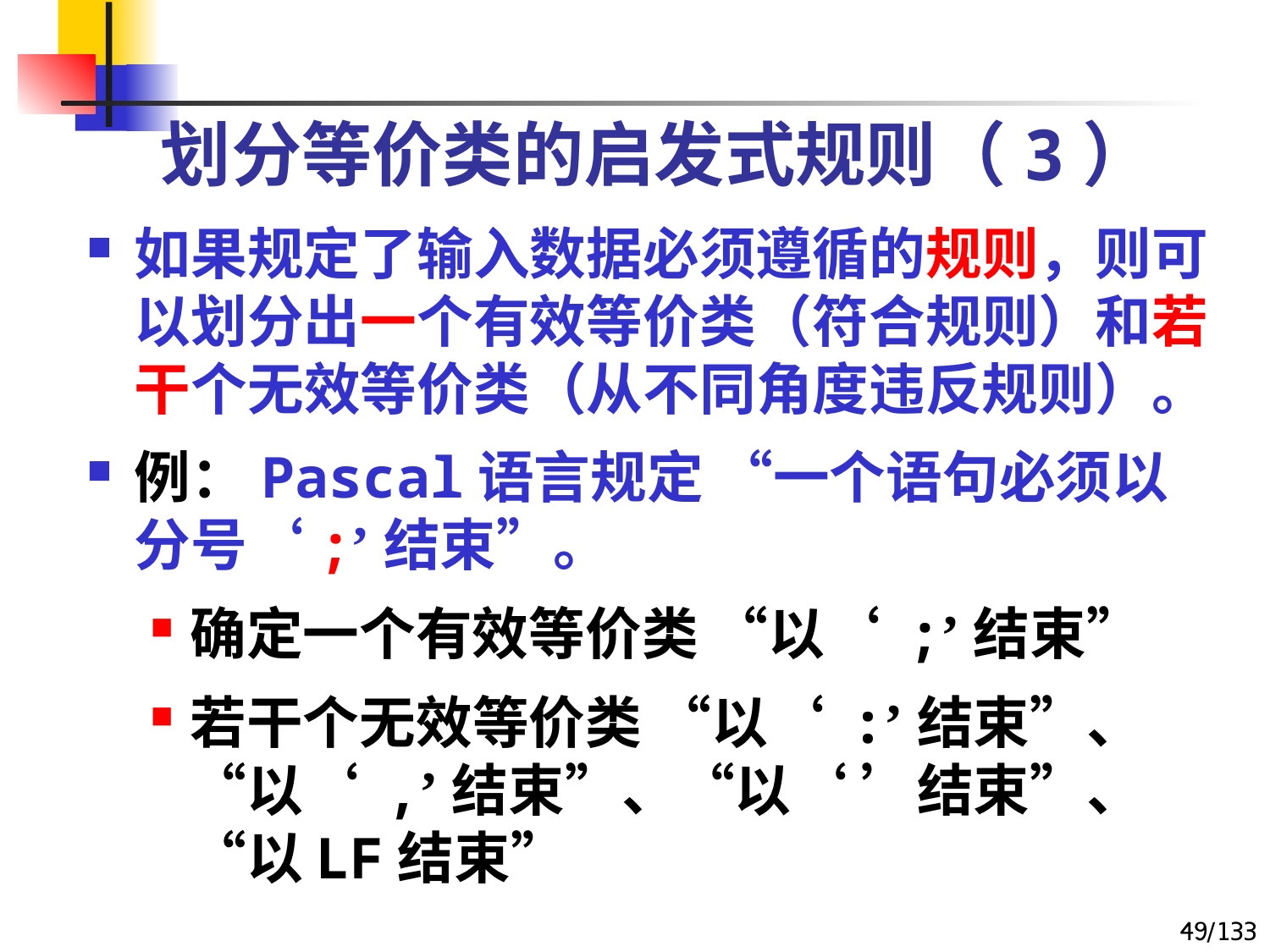

# 划分等价类的启发式规则（3）
如果规定了输入数据必须遵循的规则，则可以划分出一个有效等价类（符合规则）和若干个无效等价类（从不同角度违反规则）。
例：Pascal语言规定 “一个语句必须以分号‘;’结束”。
确定一个有效等价类 “以‘ ;’结束”
若干个无效等价类 “以‘ :’结束”、“以‘ ,’结束”、“以‘ ’结束”、“以LF结束”

49/133